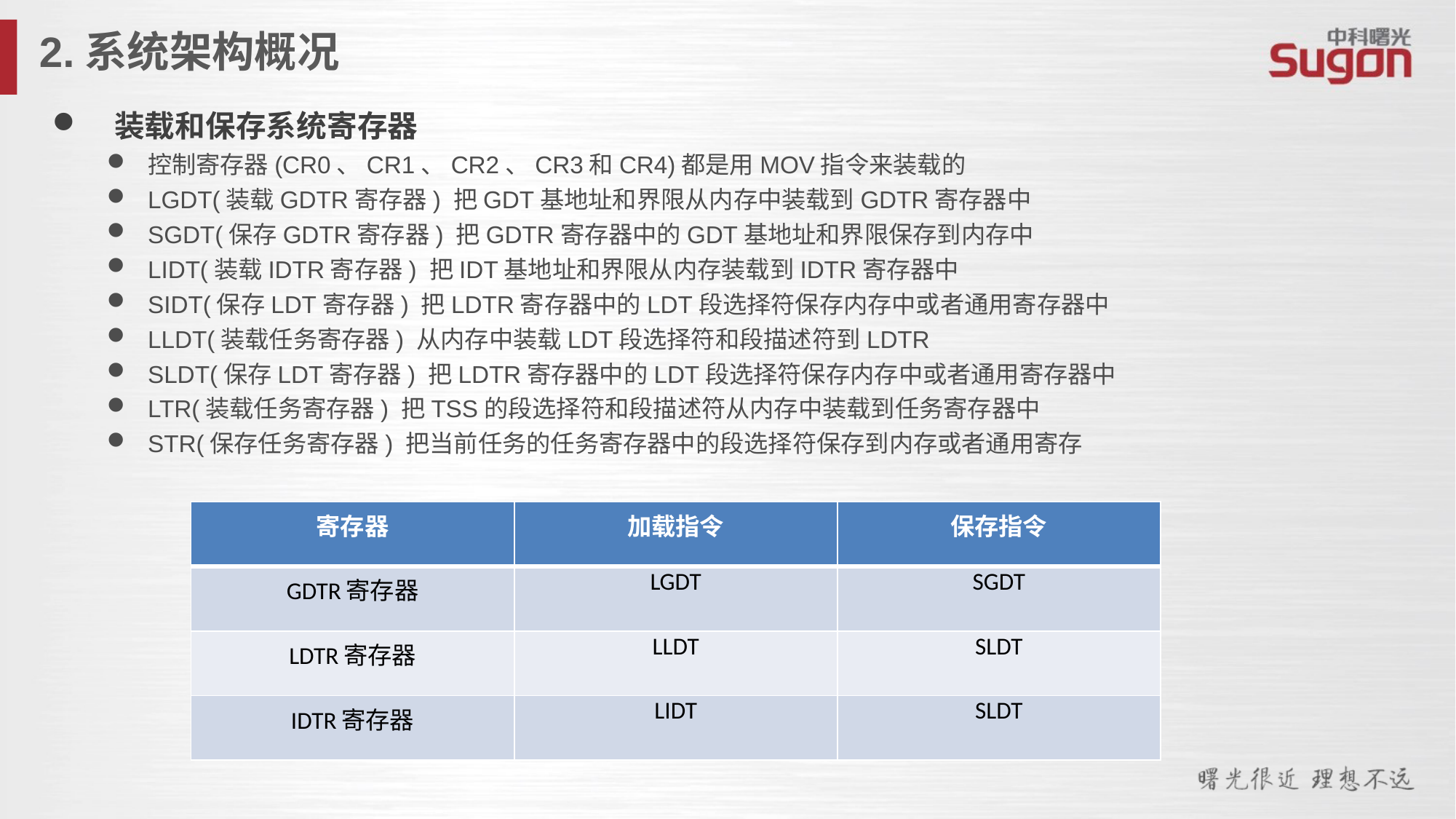

2.系统架构概况
  装载和保存系统寄存器
控制寄存器(CR0、CR1、CR2、CR3和CR4)都是用MOV指令来装载的
LGDT(装载GDTR寄存器) 把GDT基地址和界限从内存中装载到GDTR寄存器中
SGDT(保存GDTR寄存器) 把GDTR寄存器中的GDT基地址和界限保存到内存中
LIDT(装载IDTR寄存器) 把IDT基地址和界限从内存装载到IDTR寄存器中
SIDT(保存LDT寄存器) 把LDTR寄存器中的LDT段选择符保存内存中或者通用寄存器中
LLDT(装载任务寄存器) 从内存中装载LDT段选择符和段描述符到LDTR
SLDT(保存LDT寄存器) 把LDTR寄存器中的LDT段选择符保存内存中或者通用寄存器中
LTR(装载任务寄存器) 把TSS的段选择符和段描述符从内存中装载到任务寄存器中
STR(保存任务寄存器) 把当前任务的任务寄存器中的段选择符保存到内存或者通用寄存

| 寄存器 | 加载指令 | 保存指令 |
| --- | --- | --- |
| GDTR寄存器 | LGDT | SGDT |
| LDTR寄存器 | LLDT | SLDT |
| IDTR寄存器 | LIDT | SLDT |